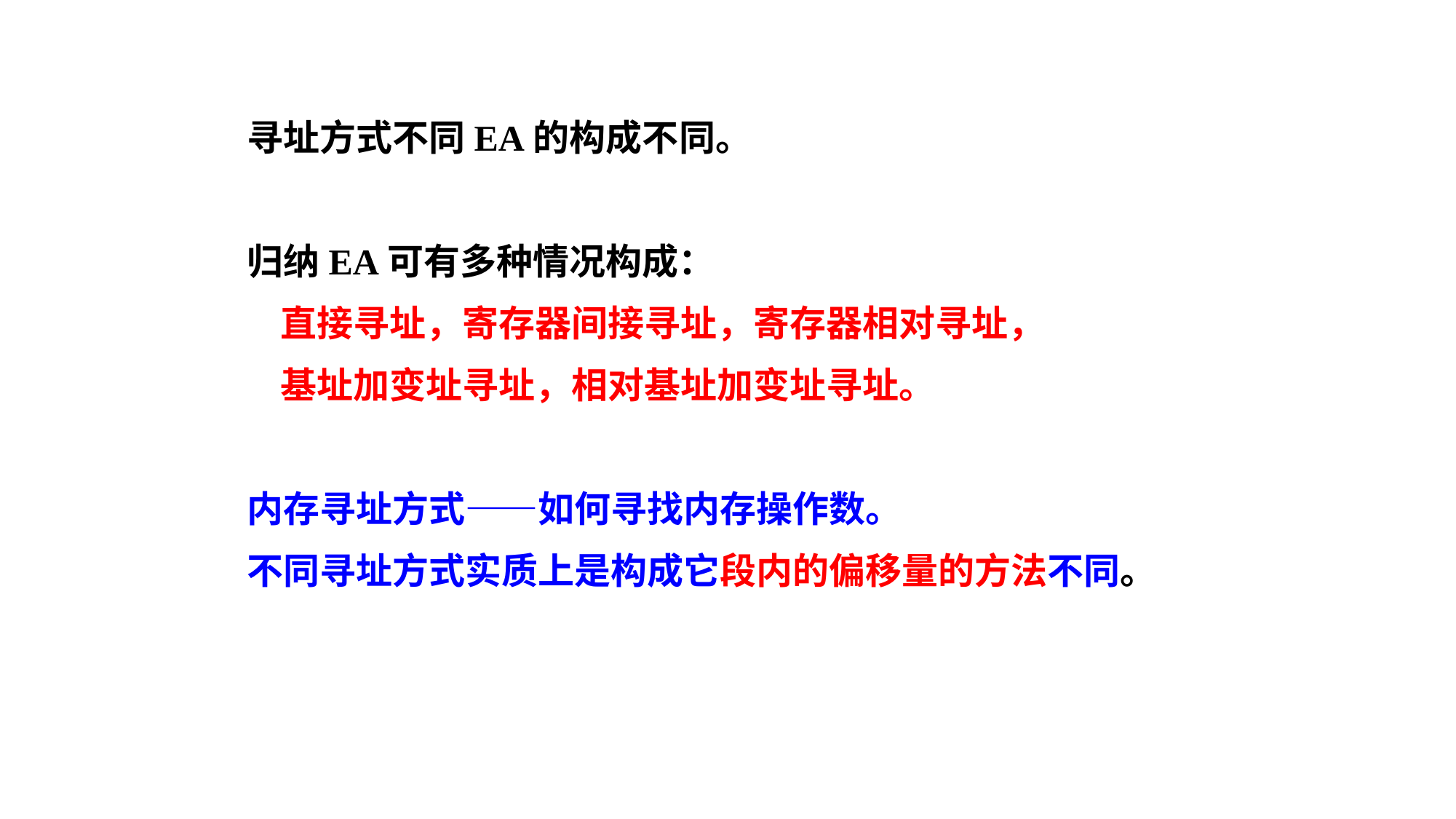

寻址方式不同EA的构成不同。

归纳EA可有多种情况构成：
   直接寻址，寄存器间接寻址，寄存器相对寻址，
   基址加变址寻址，相对基址加变址寻址。

内存寻址方式——如何寻找内存操作数。
不同寻址方式实质上是构成它段内的偏移量的方法不同。